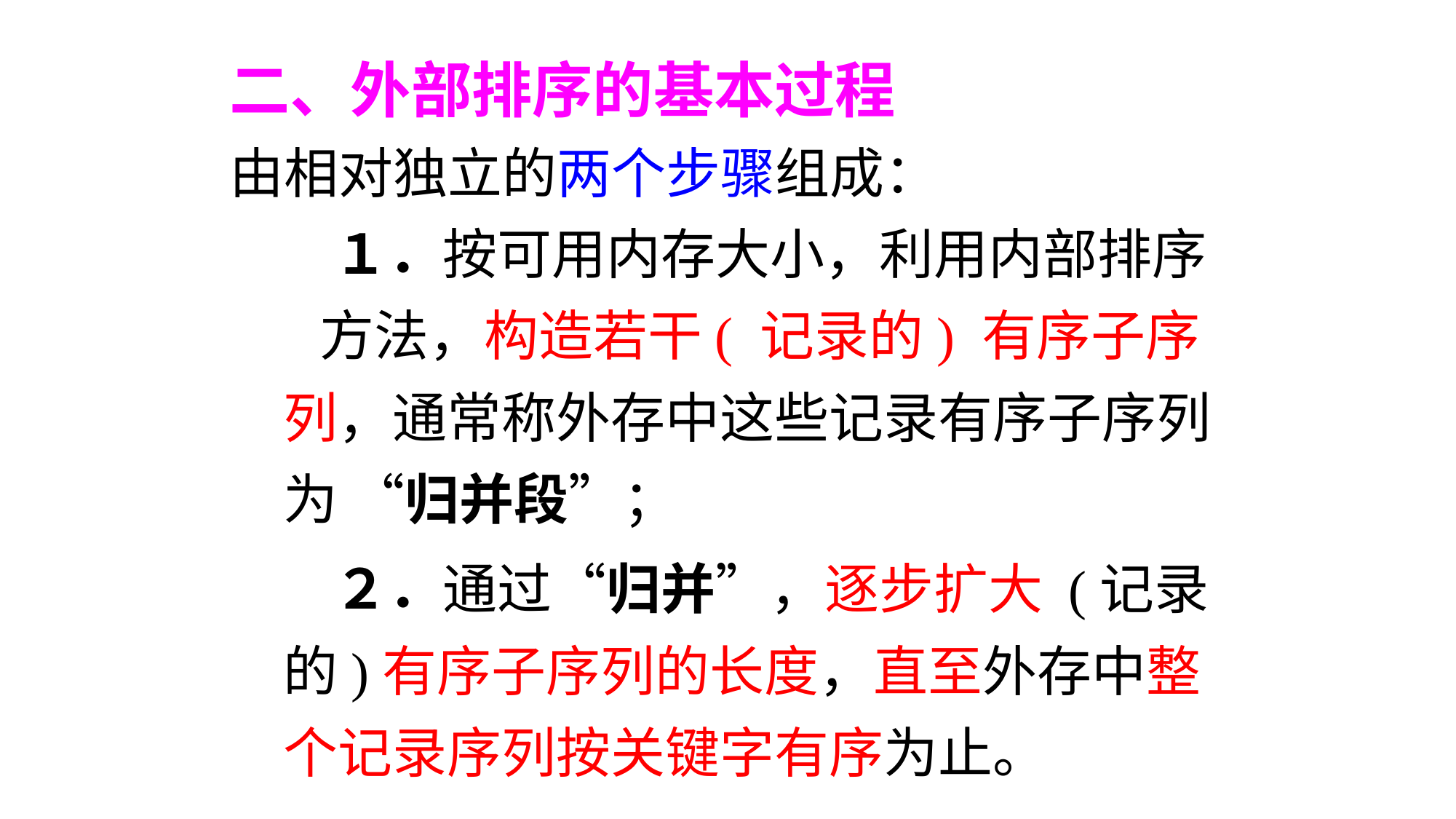

二、外部排序的基本过程
由相对独立的两个步骤组成：
   １．按可用内存大小，利用内部排序     方法，构造若干( 记录的) 有序子序列，通常称外存中这些记录有序子序列为 “归并段”；
   ２．通过“归并”，逐步扩大 (记录的)有序子序列的长度，直至外存中整个记录序列按关键字有序为止。